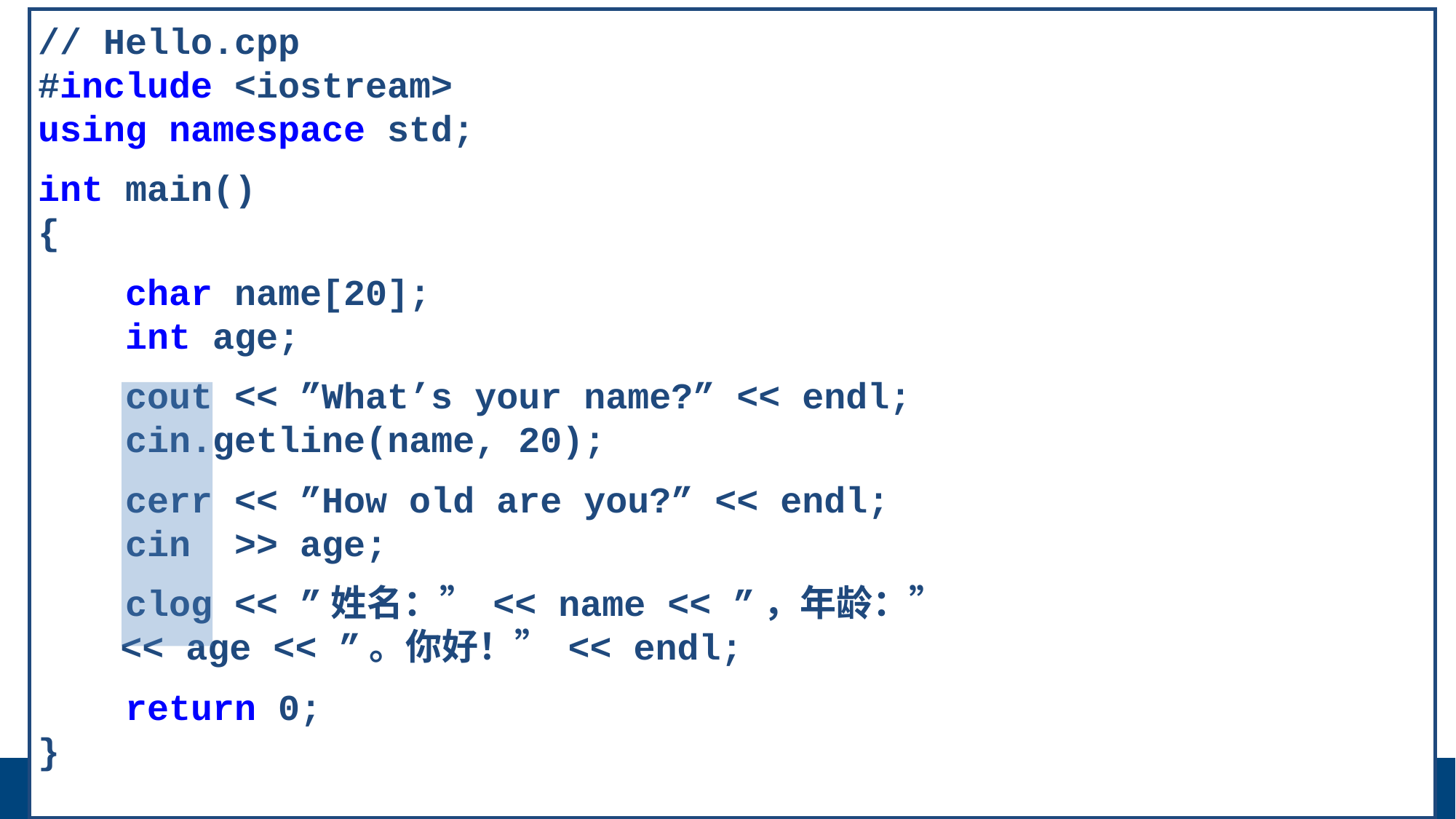

// Hello.cpp
#include <iostream>
using namespace std;
int main()
{
    char name[20];
    int age;
    cout << ”What’s your name?” << endl;
    cin.getline(name, 20);
    cerr << ”How old are you?” << endl;
    cin  >> age;
    clog << ”姓名：” << name << ”，年龄：”
         << age << ”。你好！” << endl;
    return 0;
}